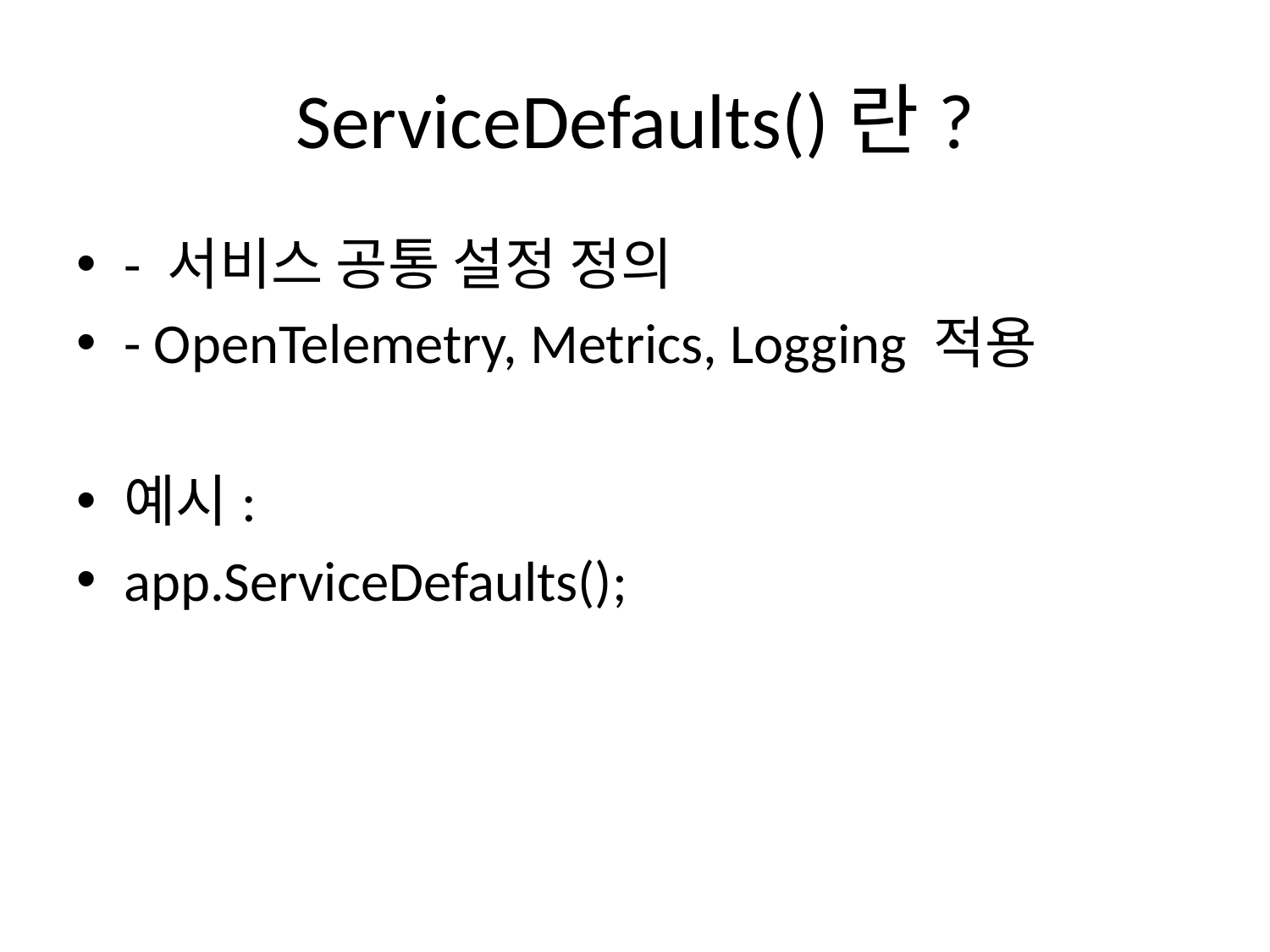

# ServiceDefaults()란?
- 서비스 공통 설정 정의
- OpenTelemetry, Metrics, Logging 적용

예시:
app.ServiceDefaults();